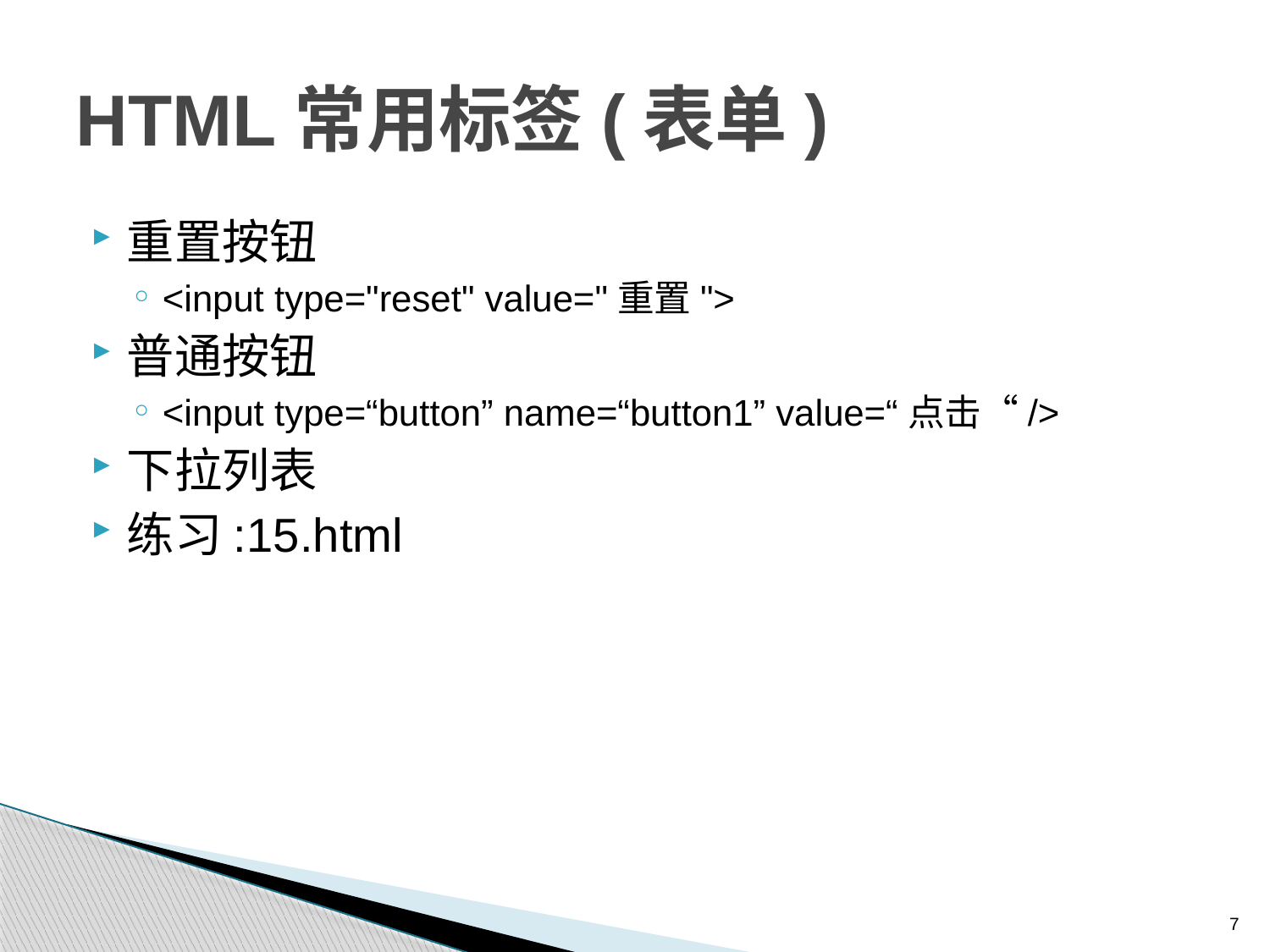

# HTML常用标签(表单)
重置按钮
<input type="reset" value="重置">
普通按钮
<input type=“button” name=“button1” value=“点击“/>
下拉列表
练习:15.html

7